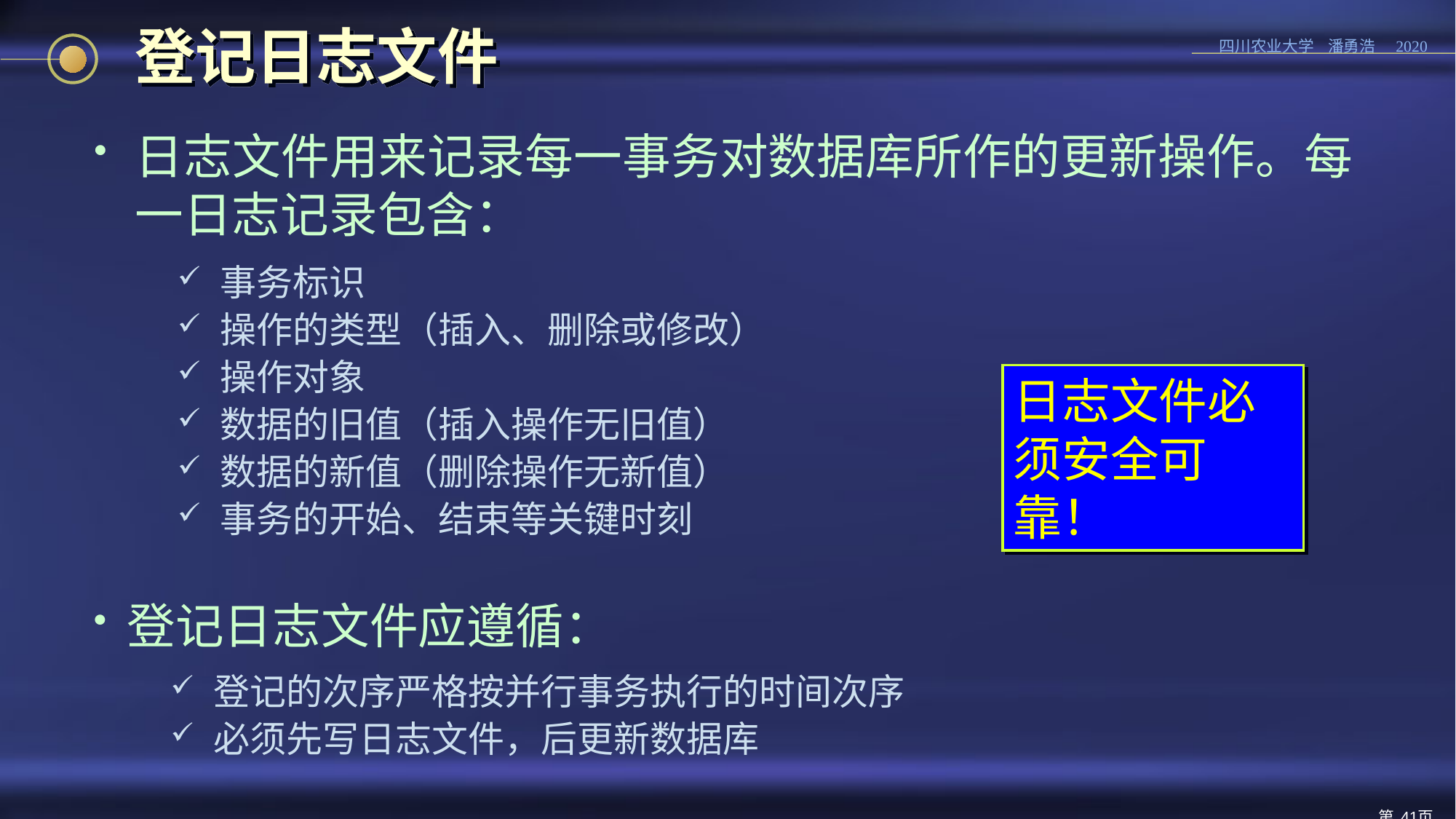

# 登记日志文件
日志文件用来记录每一事务对数据库所作的更新操作。每一日志记录包含：
 事务标识
 操作的类型（插入、删除或修改）
 操作对象
 数据的旧值（插入操作无旧值）
 数据的新值（删除操作无新值）
 事务的开始、结束等关键时刻
日志文件必须安全可靠！
登记日志文件应遵循：
 登记的次序严格按并行事务执行的时间次序
 必须先写日志文件，后更新数据库